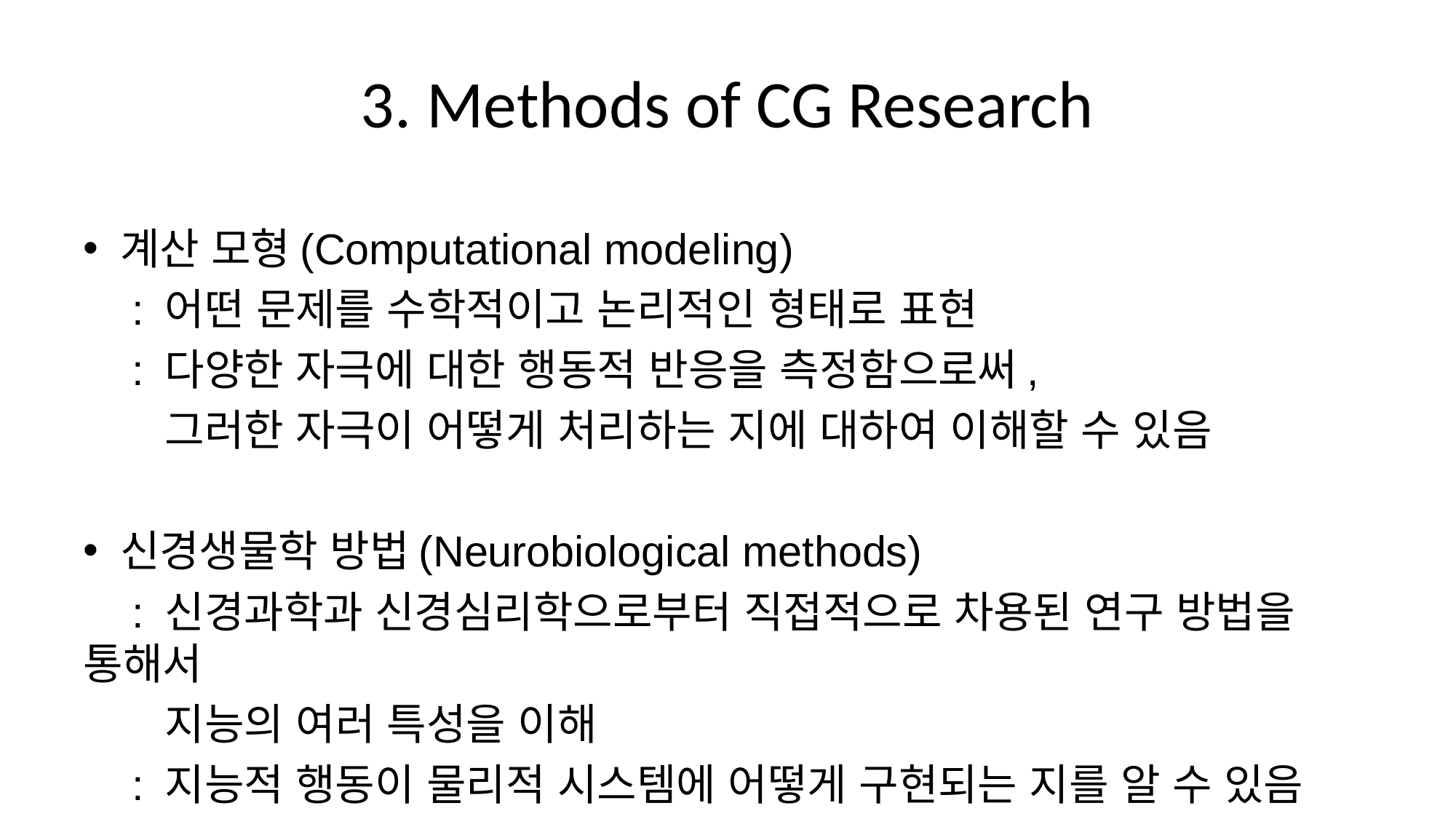

# 3. Methods of CG Research
계산 모형(Computational modeling)
    : 어떤 문제를 수학적이고 논리적인 형태로 표현
    : 다양한 자극에 대한 행동적 반응을 측정함으로써,
      그러한 자극이 어떻게 처리하는 지에 대하여 이해할 수 있음

신경생물학 방법(Neurobiological methods)
    : 신경과학과 신경심리학으로부터 직접적으로 차용된 연구 방법을 통해서
      지능의 여러 특성을 이해
    : 지능적 행동이 물리적 시스템에 어떻게 구현되는 지를 알 수 있음